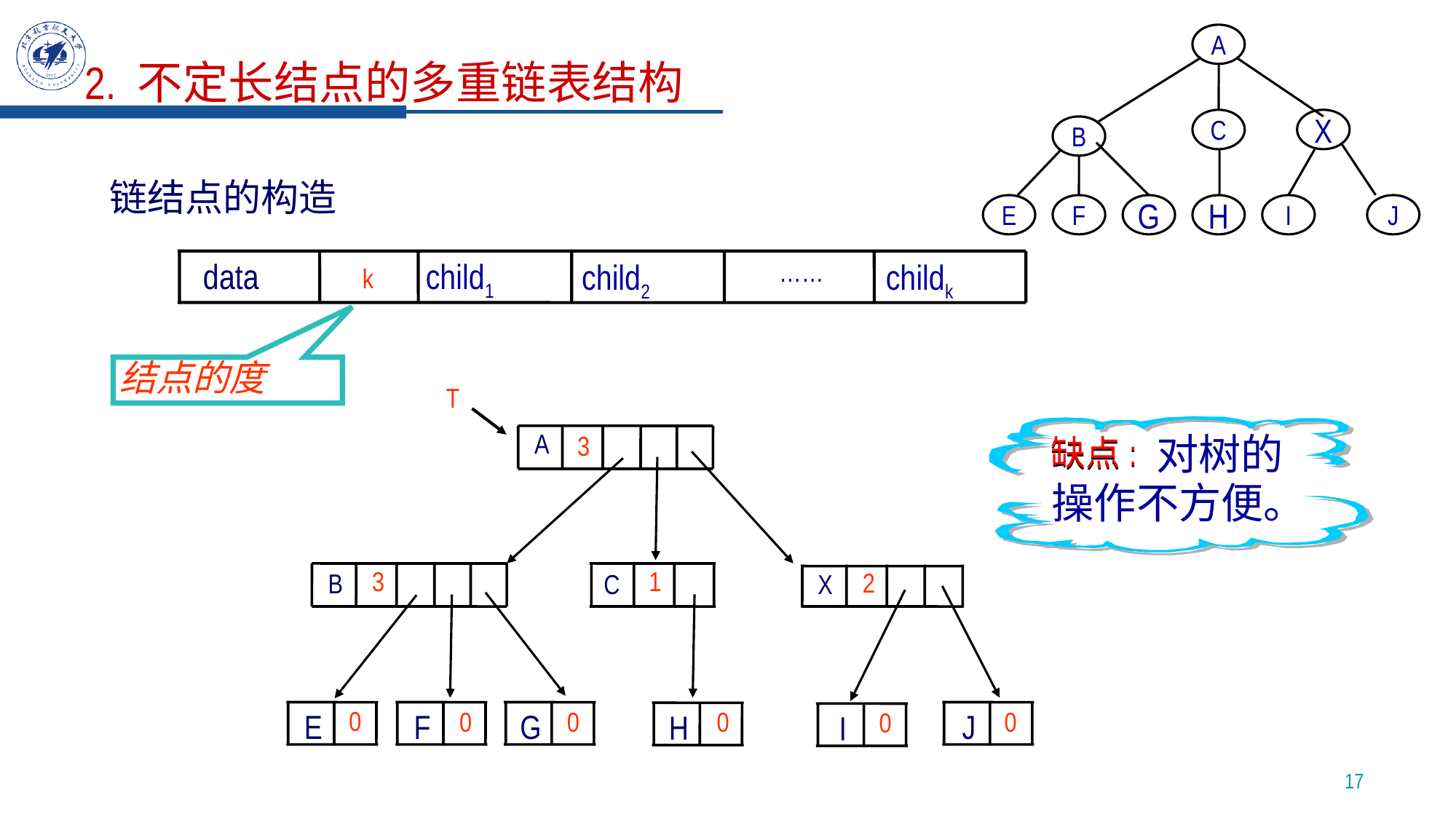

A

C
X
B

E
F
G
H
I
J
2. 不定长结点的多重链表结构
链结点的构造
 child1
data

 child2
 childk

……

k

结点的度

T

A
3

1
3
2
B
C
X

0
0
0
0
0
0
E

F

G

J

H

I

缺点:
          对树的
操作不方便。
17